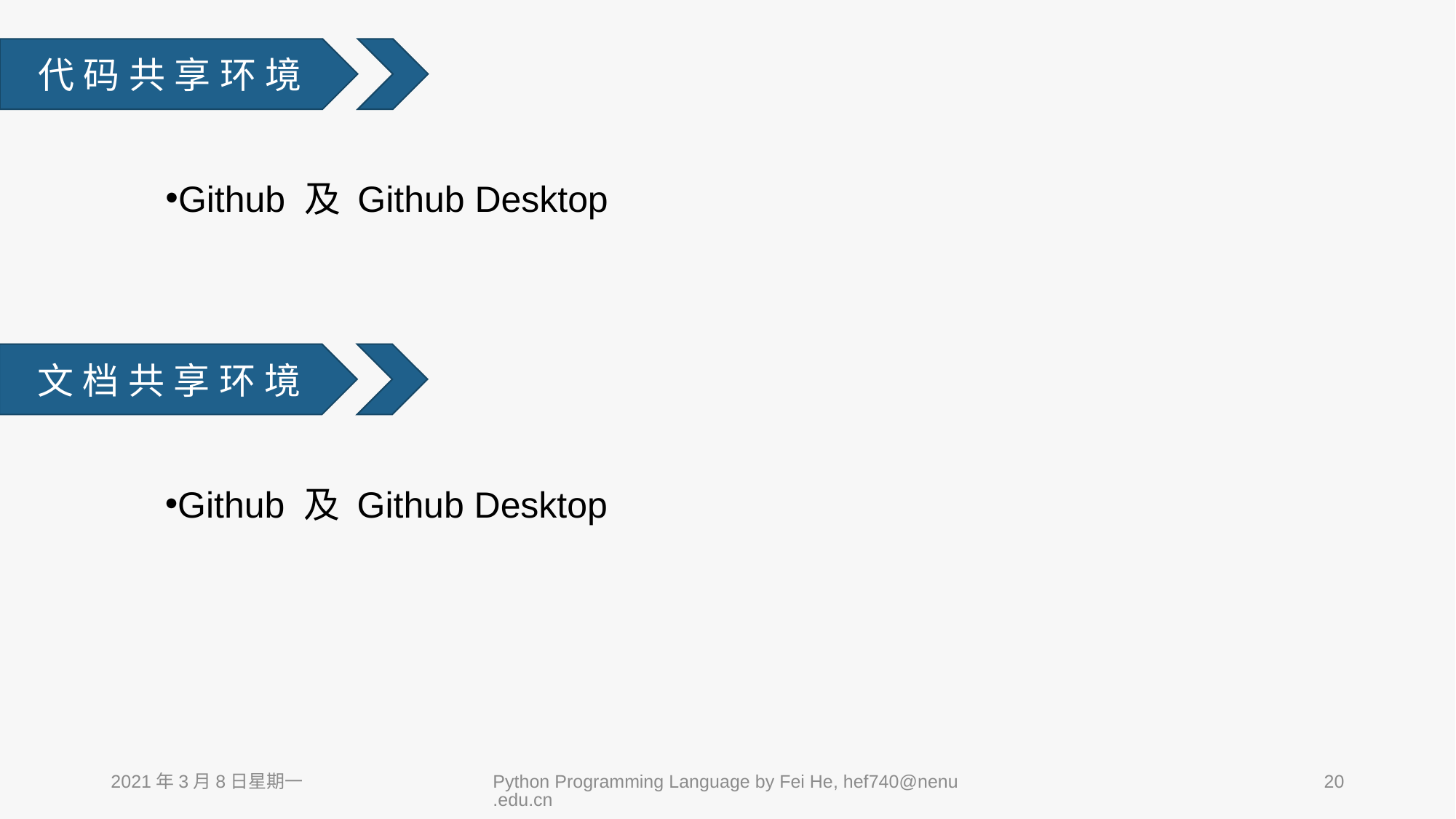

代码共享环境

Github 及 Github Desktop

文档共享环境

Github 及 Github Desktop

2021年3月8日星期一
Python Programming Language by Fei He, hef740@nenu.edu.cn
20